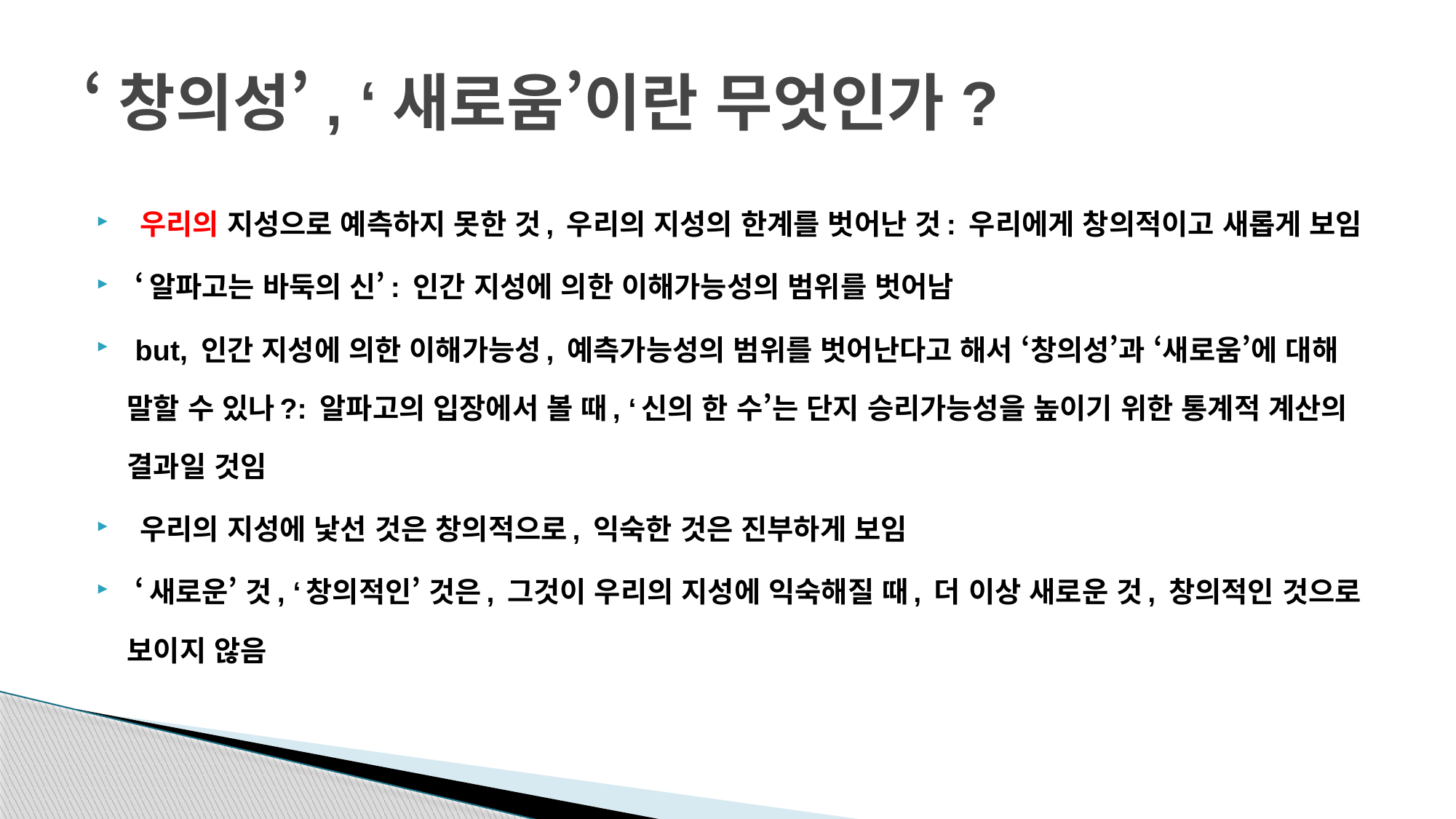

# ‘창의성’, ‘새로움’이란 무엇인가?
 우리의 지성으로 예측하지 못한 것, 우리의 지성의 한계를 벗어난 것: 우리에게 창의적이고 새롭게 보임
 ‘알파고는 바둑의 신’: 인간 지성에 의한 이해가능성의 범위를 벗어남
 but, 인간 지성에 의한 이해가능성, 예측가능성의 범위를 벗어난다고 해서 ‘창의성’과 ‘새로움’에 대해 말할 수 있나?: 알파고의 입장에서 볼 때, ‘신의 한 수’는 단지 승리가능성을 높이기 위한 통계적 계산의 결과일 것임
 우리의 지성에 낯선 것은 창의적으로, 익숙한 것은 진부하게 보임
 ‘새로운’ 것, ‘창의적인’ 것은, 그것이 우리의 지성에 익숙해질 때, 더 이상 새로운 것, 창의적인 것으로 보이지 않음